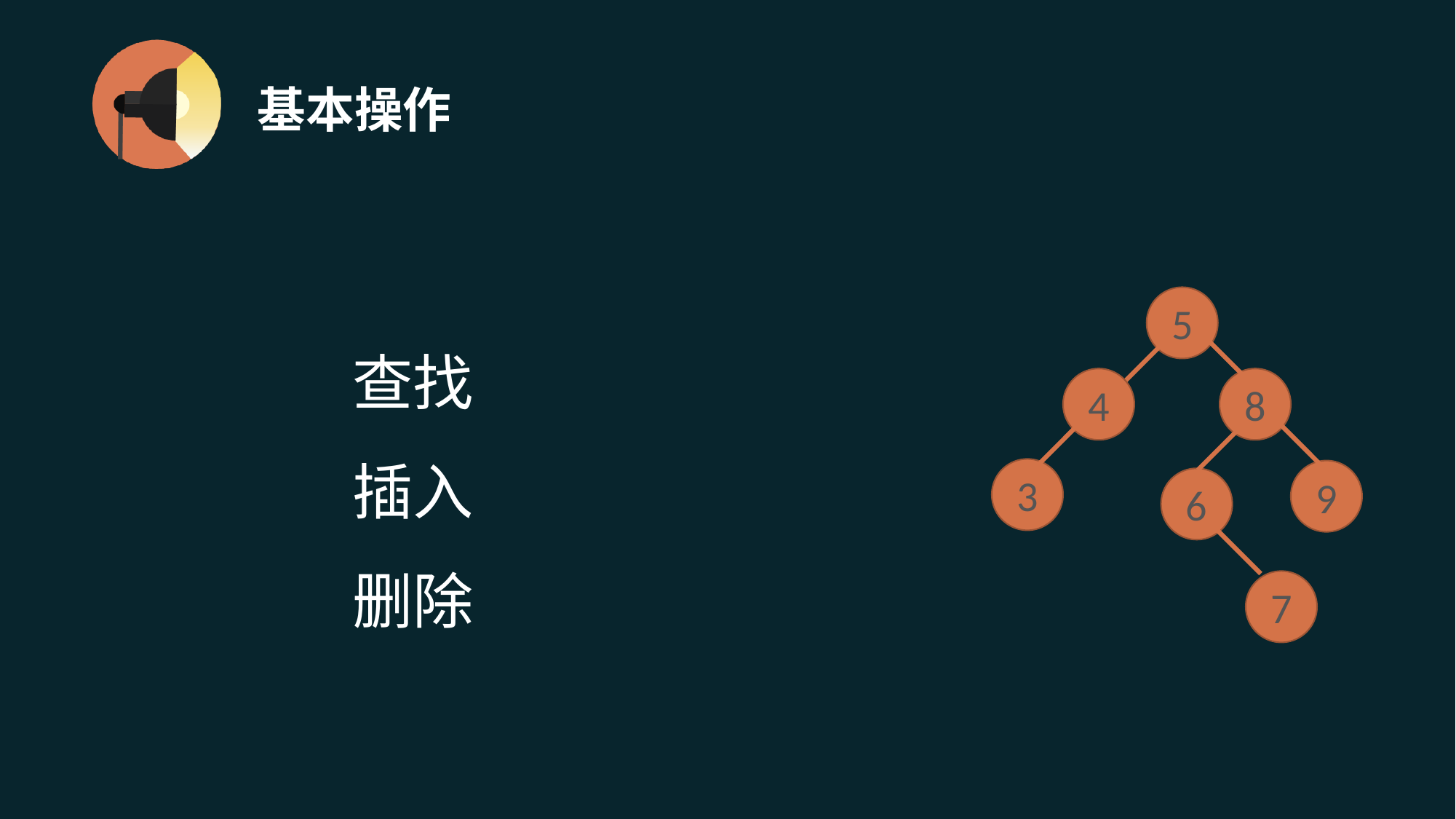

# 基本操作
5
查找
插入
删除
4
8
3
9
6
7